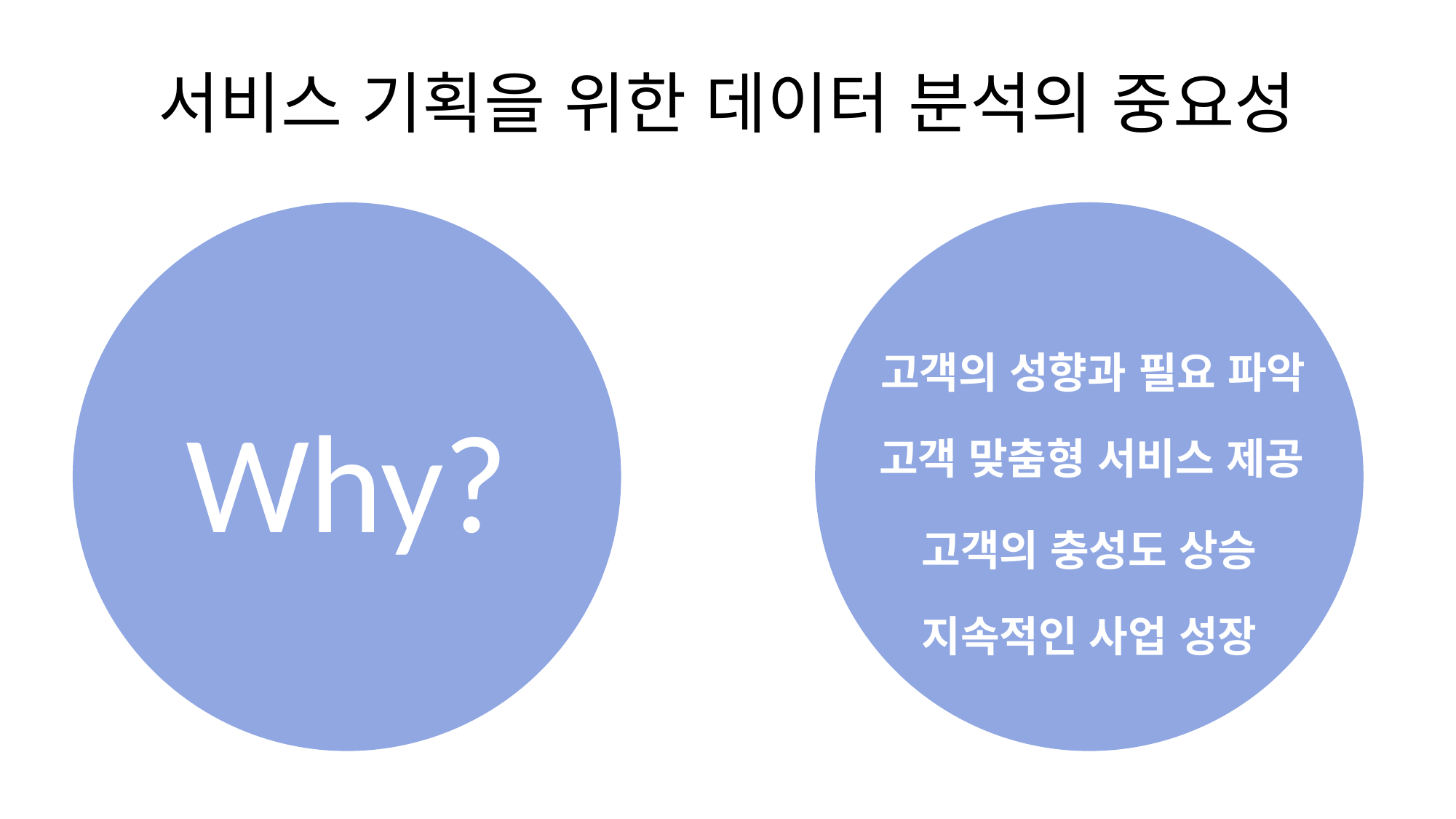

# 서비스 기획을 위한 데이터 분석의 중요성

Why?
고객의 성향과 필요 파악
고객 맞춤형 서비스 제공
고객의 충성도 상승
지속적인 사업 성장